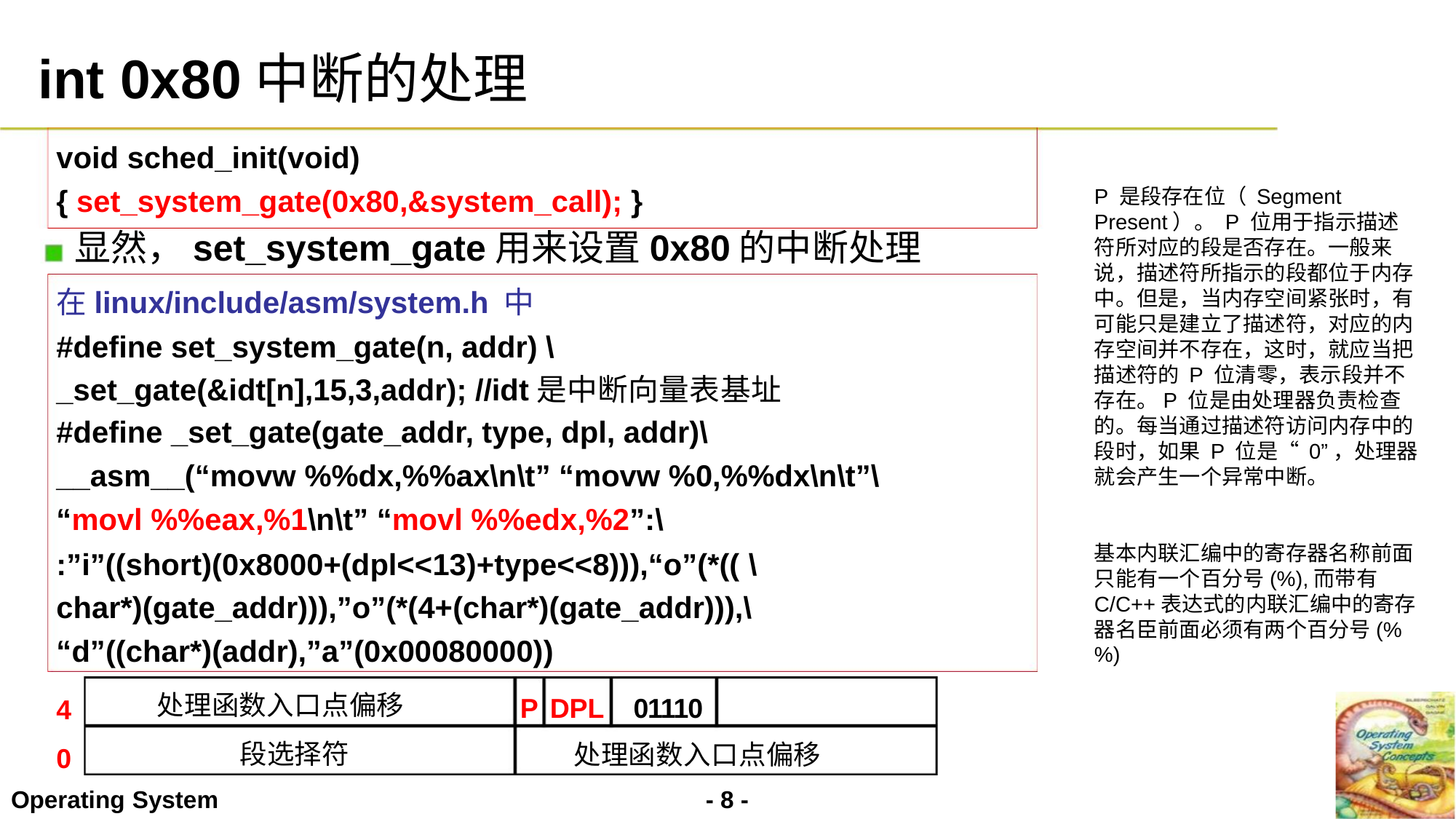

int 0x80中断的处理

void sched_init(void)
P 是段存在位（ Segment Present）。 P 位用于指示描述符所对应的段是否存在。一般来说，描述符所指示的段都位于内存中。但是，当内存空间紧张时，有可能只是建立了描述符，对应的内存空间并不存在，这时，就应当把描述符的 P 位清零，表示段并不存在。P 位是由处理器负责检查的。每当通过描述符访问内存中的段时，如果 P 位是“ 0”，处理器就会产生一个异常中断。

基本内联汇编中的寄存器名称前面只能有一个百分号(%),而带有C/C++表达式的内联汇编中的寄存器名臣前面必须有两个百分号(%%)
{ set_system_gate(0x80,&system_call); }
显然，set_system_gate用来设置0x80的中断处理

在linux/include/asm/system.h 中
#define set_system_gate(n, addr) \
_set_gate(&idt[n],15,3,addr); //idt是中断向量表基址
#define _set_gate(gate_addr, type, dpl, addr)\
__asm__(“movw %%dx,%%ax\n\t” “movw %0,%%dx\n\t”\
“movl %%eax,%1\n\t” “movl %%edx,%2”:\
:”i”((short)(0x8000+(dpl<<13)+type<<8))),“o”(*(( \
char*)(gate_addr))),”o”(*(4+(char*)(gate_addr))),\
“d”((char*)(addr),”a”(0x00080000))

P DPL 01110
处理函数入口点偏移
处理函数入口点偏移
段选择符
4
0
- 8 -
Operating System